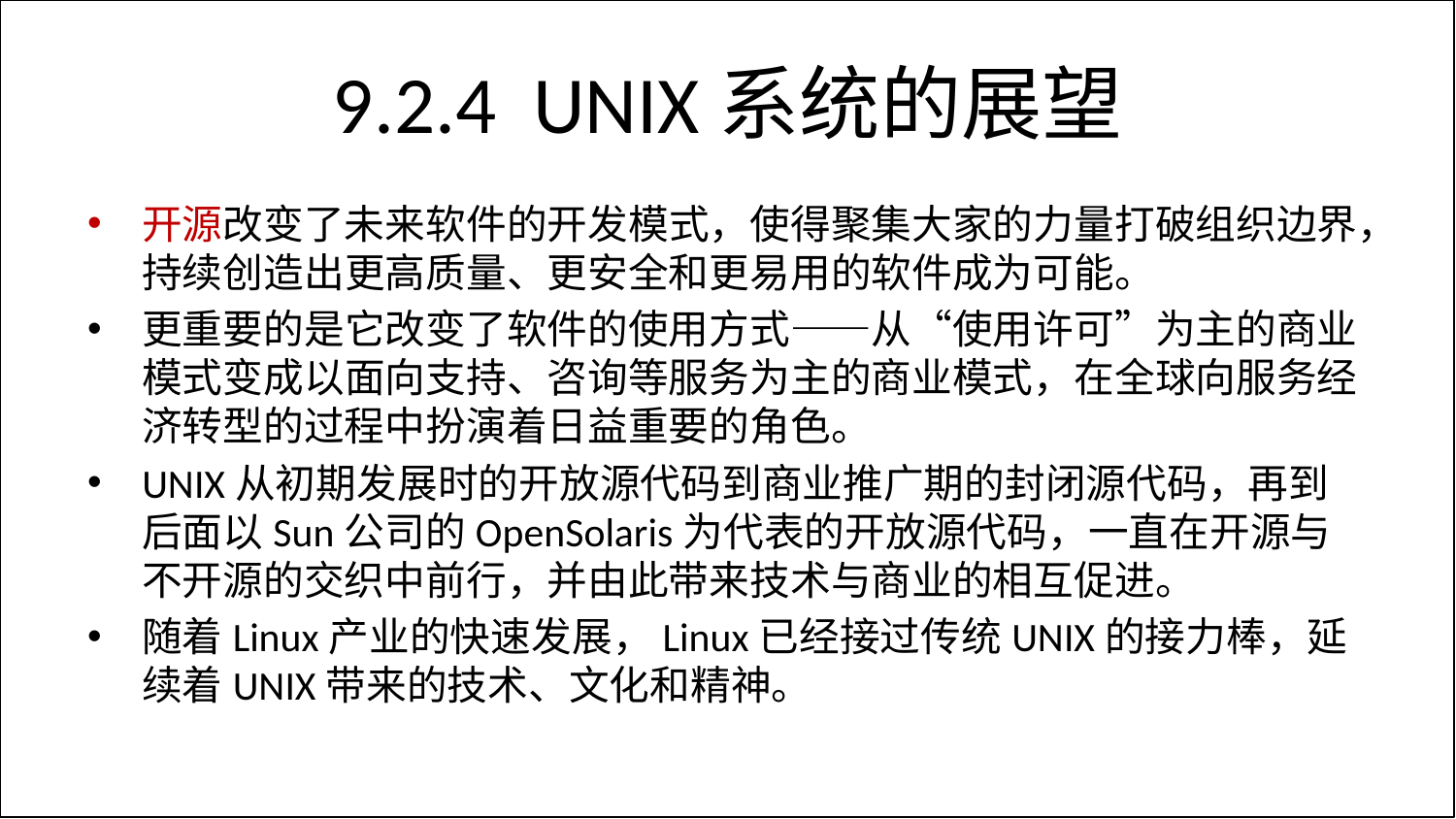

# 9.2.4  UNIX系统的展望
开源改变了未来软件的开发模式，使得聚集大家的力量打破组织边界，持续创造出更高质量、更安全和更易用的软件成为可能。
更重要的是它改变了软件的使用方式——从“使用许可”为主的商业模式变成以面向支持、咨询等服务为主的商业模式，在全球向服务经济转型的过程中扮演着日益重要的角色。
UNIX从初期发展时的开放源代码到商业推广期的封闭源代码，再到后面以Sun公司的OpenSolaris为代表的开放源代码，一直在开源与不开源的交织中前行，并由此带来技术与商业的相互促进。
随着Linux产业的快速发展，Linux已经接过传统UNIX的接力棒，延续着UNIX带来的技术、文化和精神。